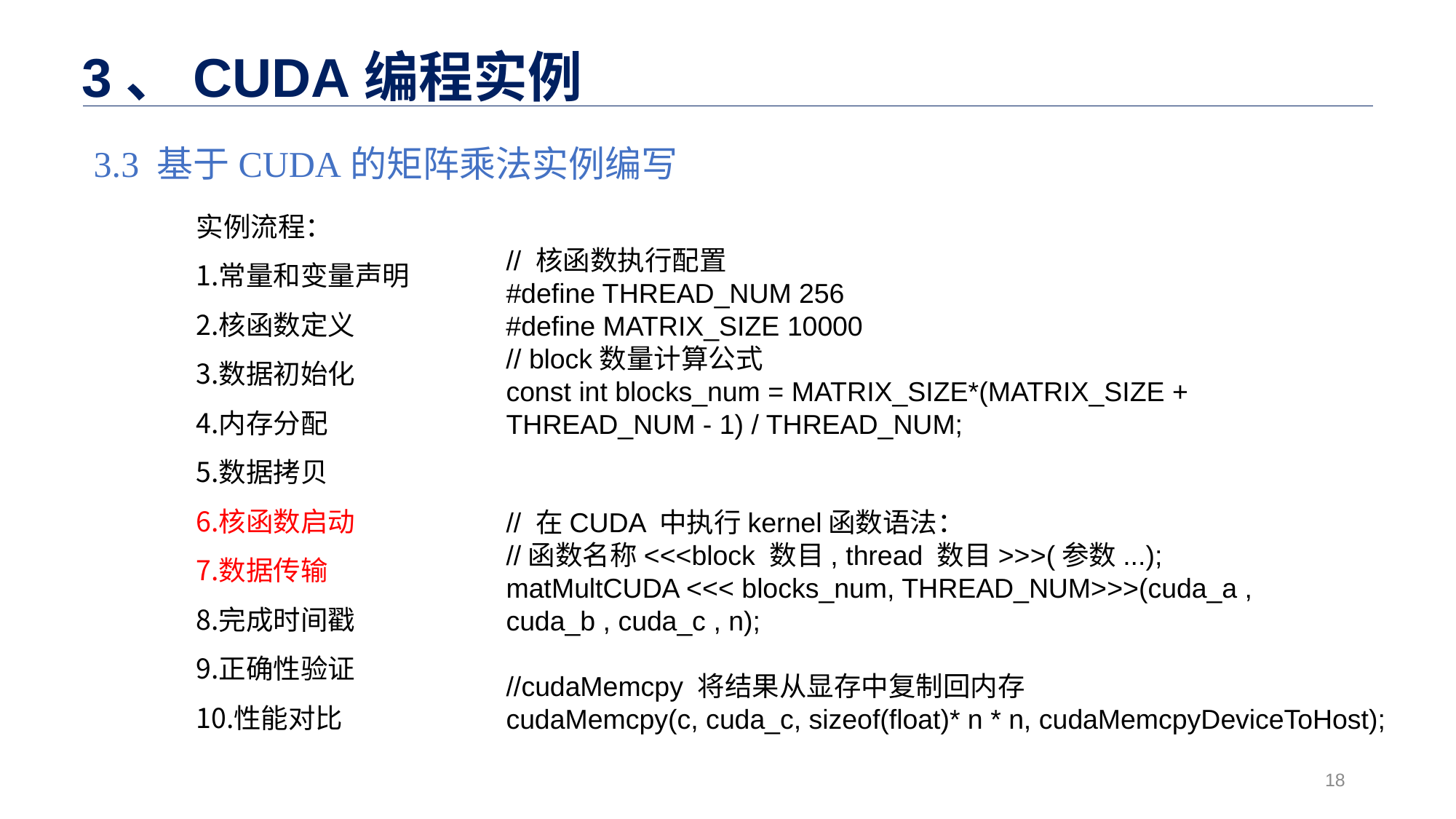

3、CUDA编程实例
#
3.3 基于CUDA的矩阵乘法实例编写
实例流程：
常量和变量声明
核函数定义
数据初始化
内存分配
数据拷贝
核函数启动
数据传输
完成时间戳
正确性验证
性能对比

    // 核函数执行配置
    #define THREAD_NUM 256
    #define MATRIX_SIZE 10000
    // block数量计算公式
    const int blocks_num = MATRIX_SIZE*(MATRIX_SIZE +
    THREAD_NUM - 1) / THREAD_NUM;

    // 在CUDA 中执行kernel函数语法：
    //函数名称<<<block 数目, thread 数目>>>(参数...);
    matMultCUDA <<< blocks_num, THREAD_NUM>>>(cuda_a ,
    cuda_b , cuda_c , n);

    //cudaMemcpy 将结果从显存中复制回内存
    cudaMemcpy(c, cuda_c, sizeof(float)* n * n, cudaMemcpyDeviceToHost);

18